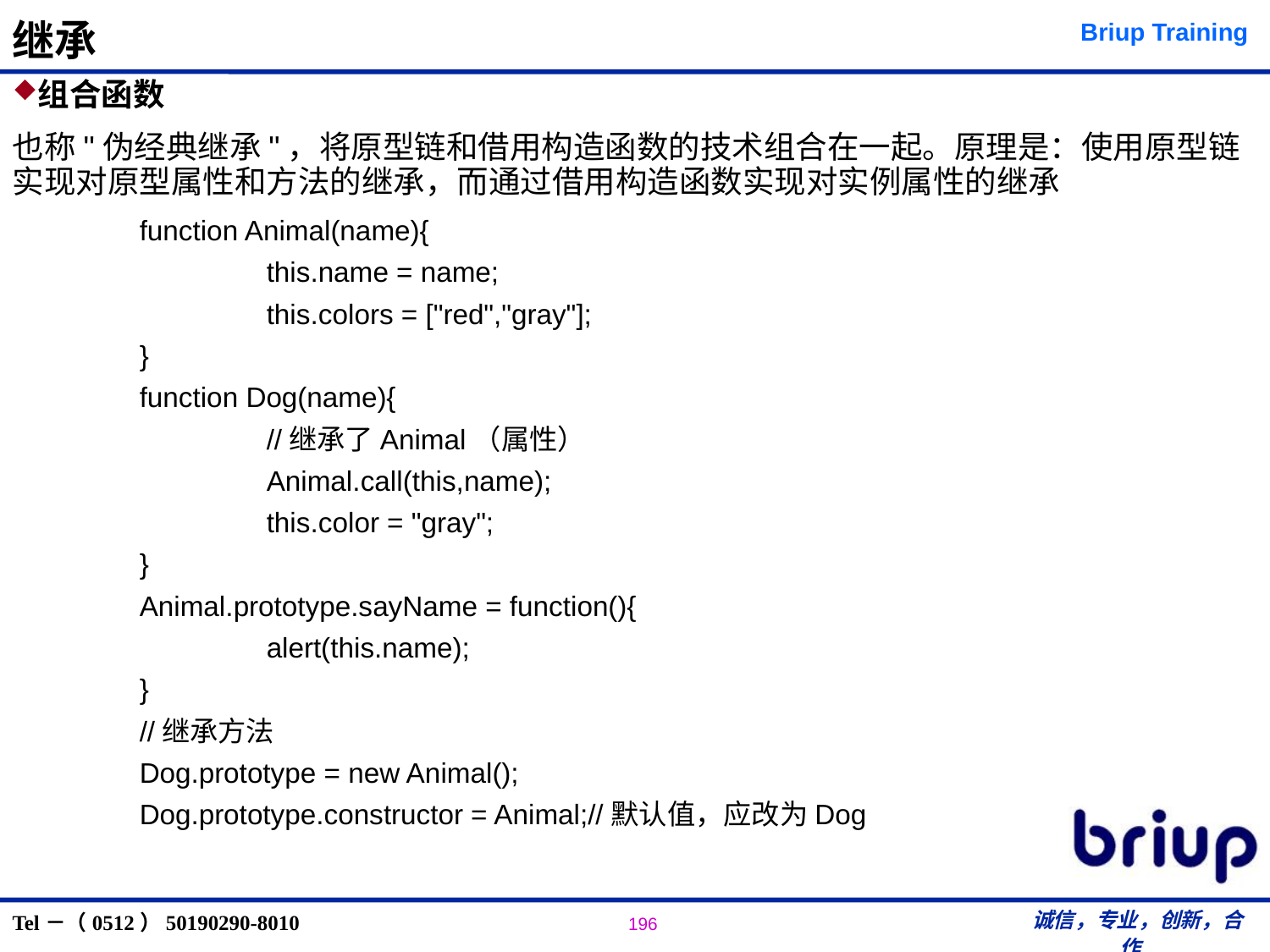

# 继承
组合函数
也称"伪经典继承"，将原型链和借用构造函数的技术组合在一起。原理是：使用原型链实现对原型属性和方法的继承，而通过借用构造函数实现对实例属性的继承
	function Animal(name){
		this.name = name;
		this.colors = ["red","gray"];
	}
	function Dog(name){
		//继承了Animal（属性）
		Animal.call(this,name);
		this.color = "gray";
	}
	Animal.prototype.sayName = function(){
		alert(this.name);
	}
	//继承方法
	Dog.prototype = new Animal();
	Dog.prototype.constructor = Animal;//默认值，应改为Dog